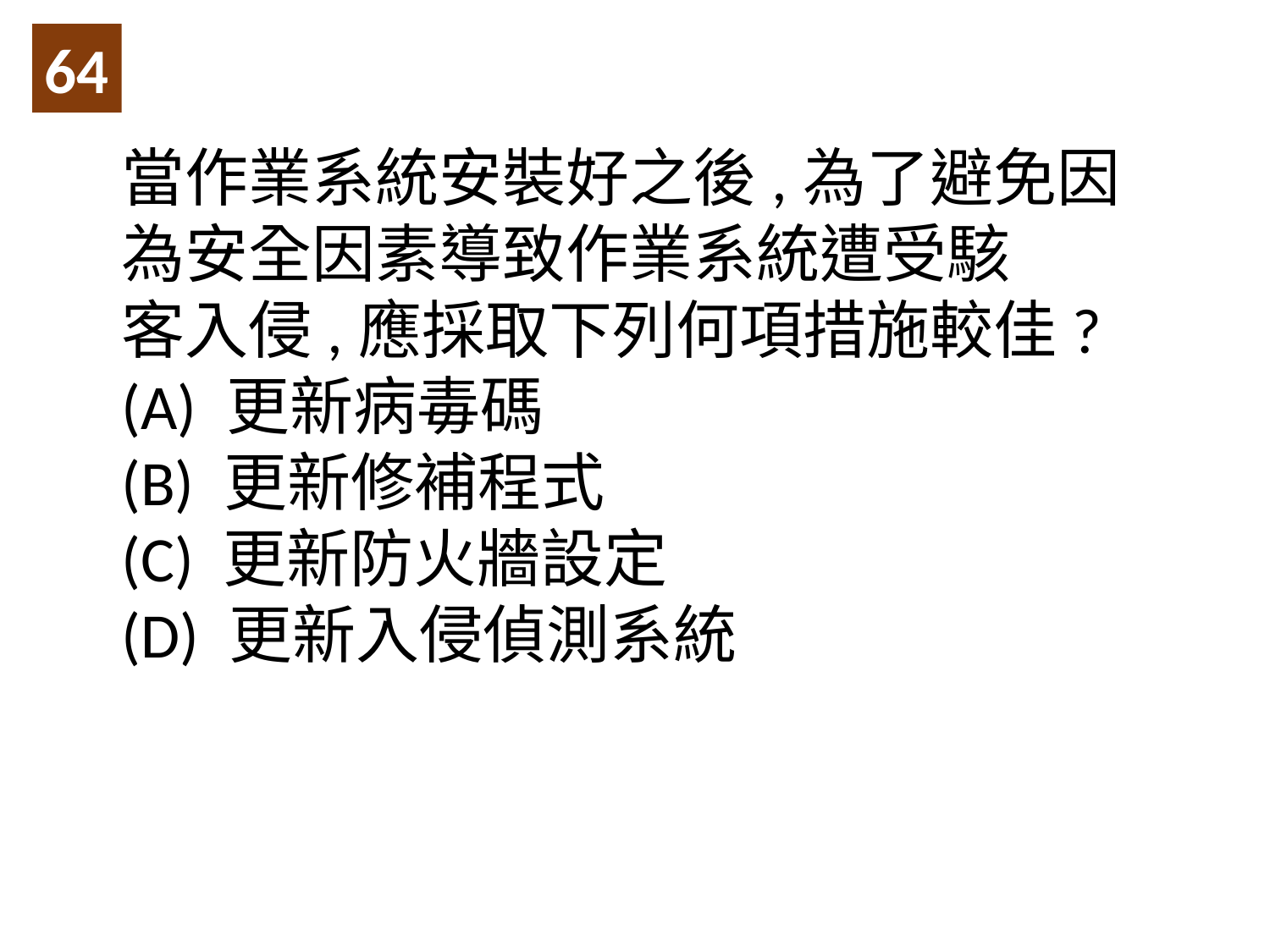

64
當作業系統安裝好之後,為了避免因為安全因素導致作業系統遭受駭
客入侵,應採取下列何項措施較佳?
(A) 更新病毒碼
(B) 更新修補程式
(C) 更新防火牆設定
(D) 更新入侵偵測系統